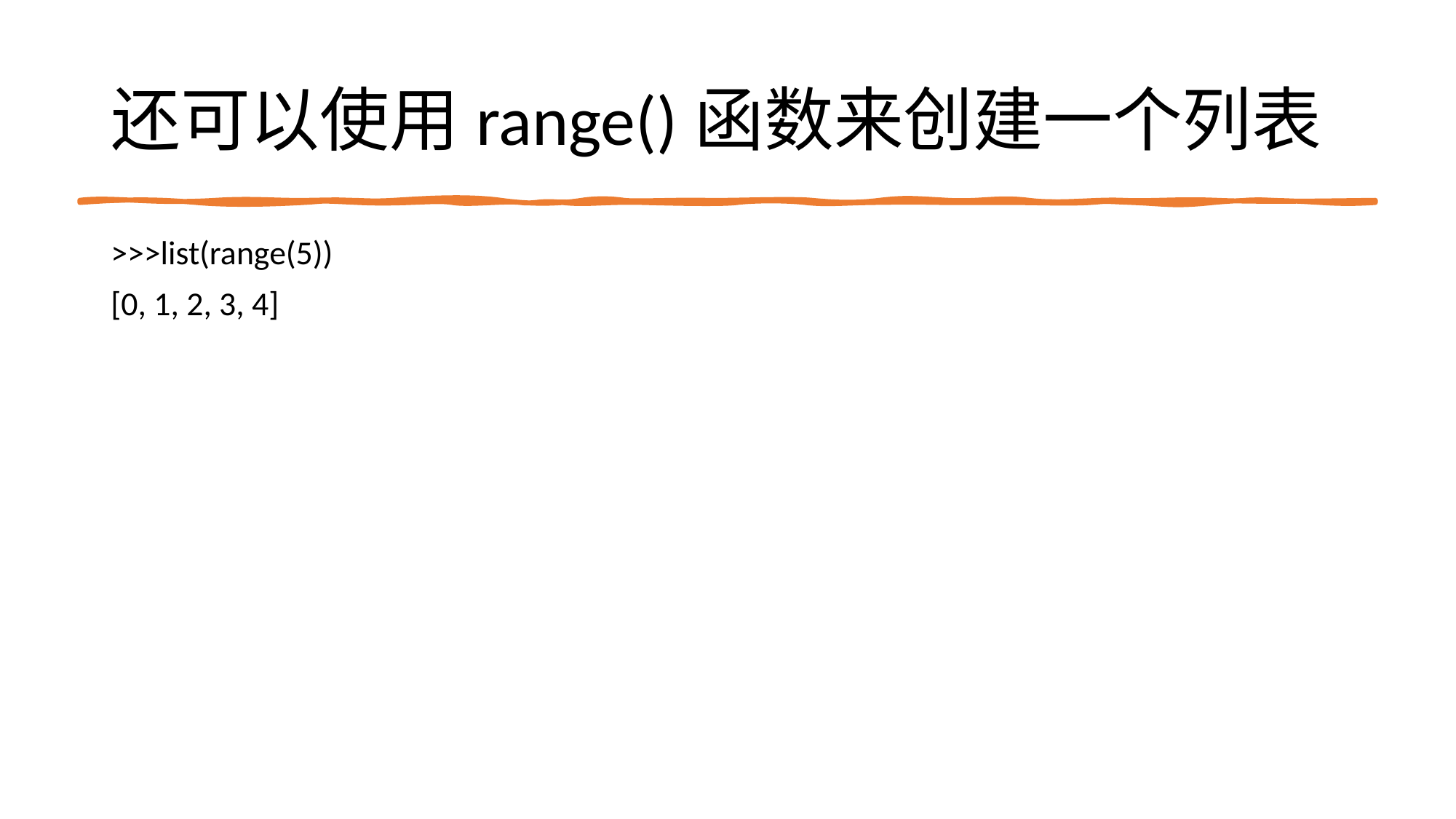

# 还可以使用range()函数来创建一个列表

>>>list(range(5))
[0, 1, 2, 3, 4]